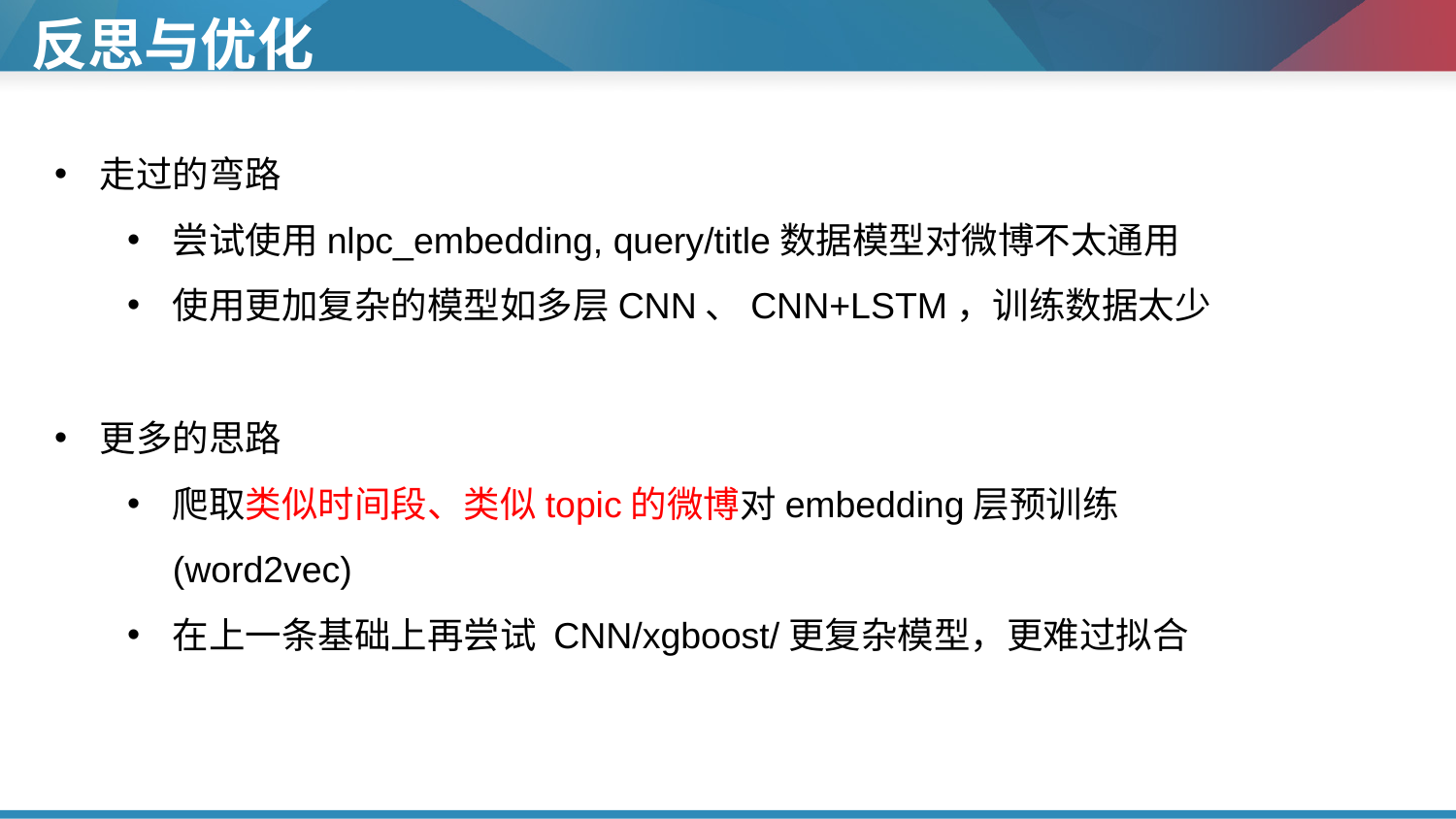

反思与优化
走过的弯路
尝试使用nlpc_embedding, query/title数据模型对微博不太通用
使用更加复杂的模型如多层CNN、CNN+LSTM，训练数据太少

更多的思路
爬取类似时间段、类似topic的微博对embedding层预训练(word2vec)
在上一条基础上再尝试 CNN/xgboost/更复杂模型，更难过拟合